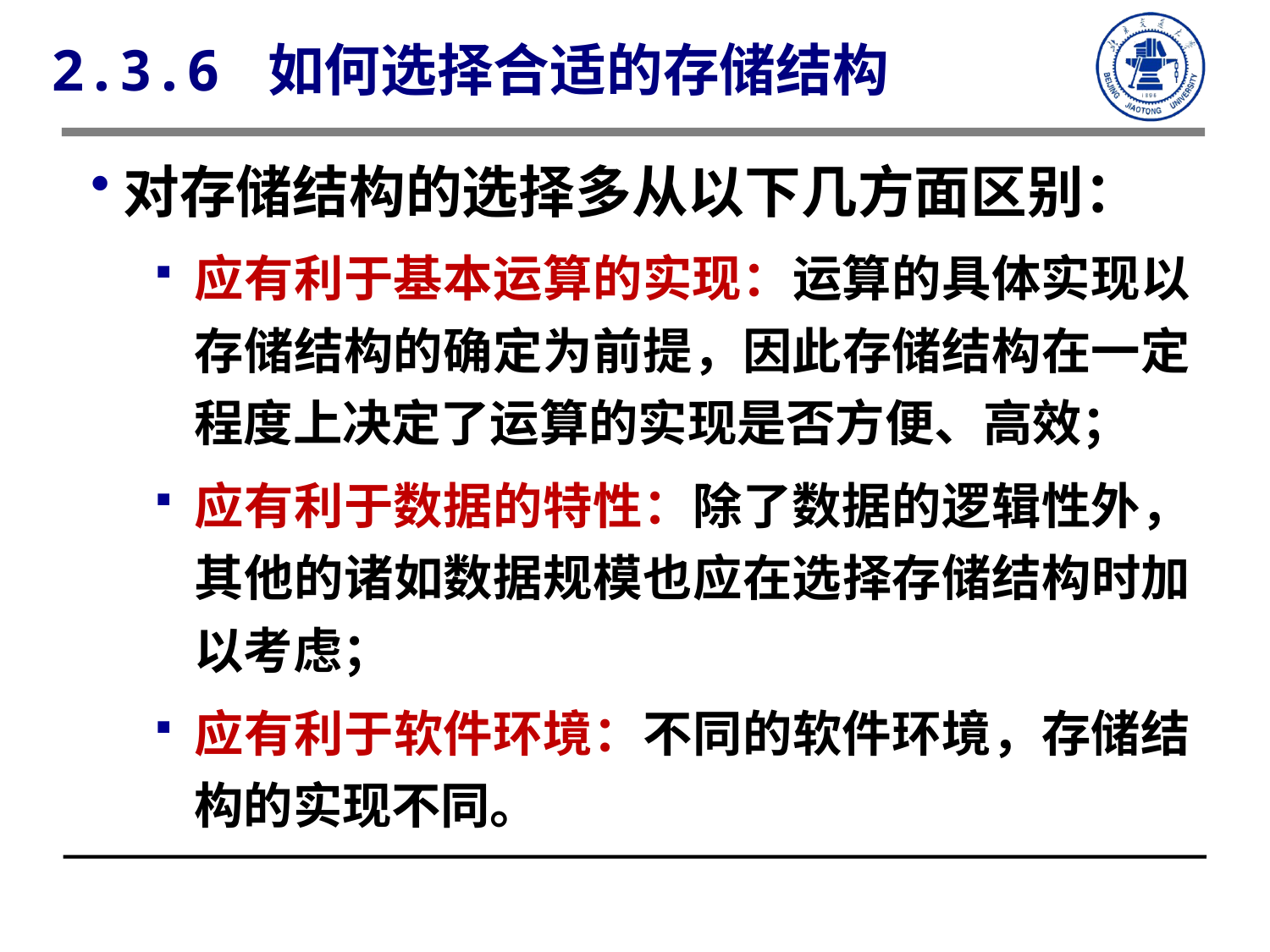

2.3.6 如何选择合适的存储结构
对存储结构的选择多从以下几方面区别：
应有利于基本运算的实现：运算的具体实现以存储结构的确定为前提，因此存储结构在一定程度上决定了运算的实现是否方便、高效；
应有利于数据的特性：除了数据的逻辑性外，其他的诸如数据规模也应在选择存储结构时加以考虑；
应有利于软件环境：不同的软件环境，存储结构的实现不同。